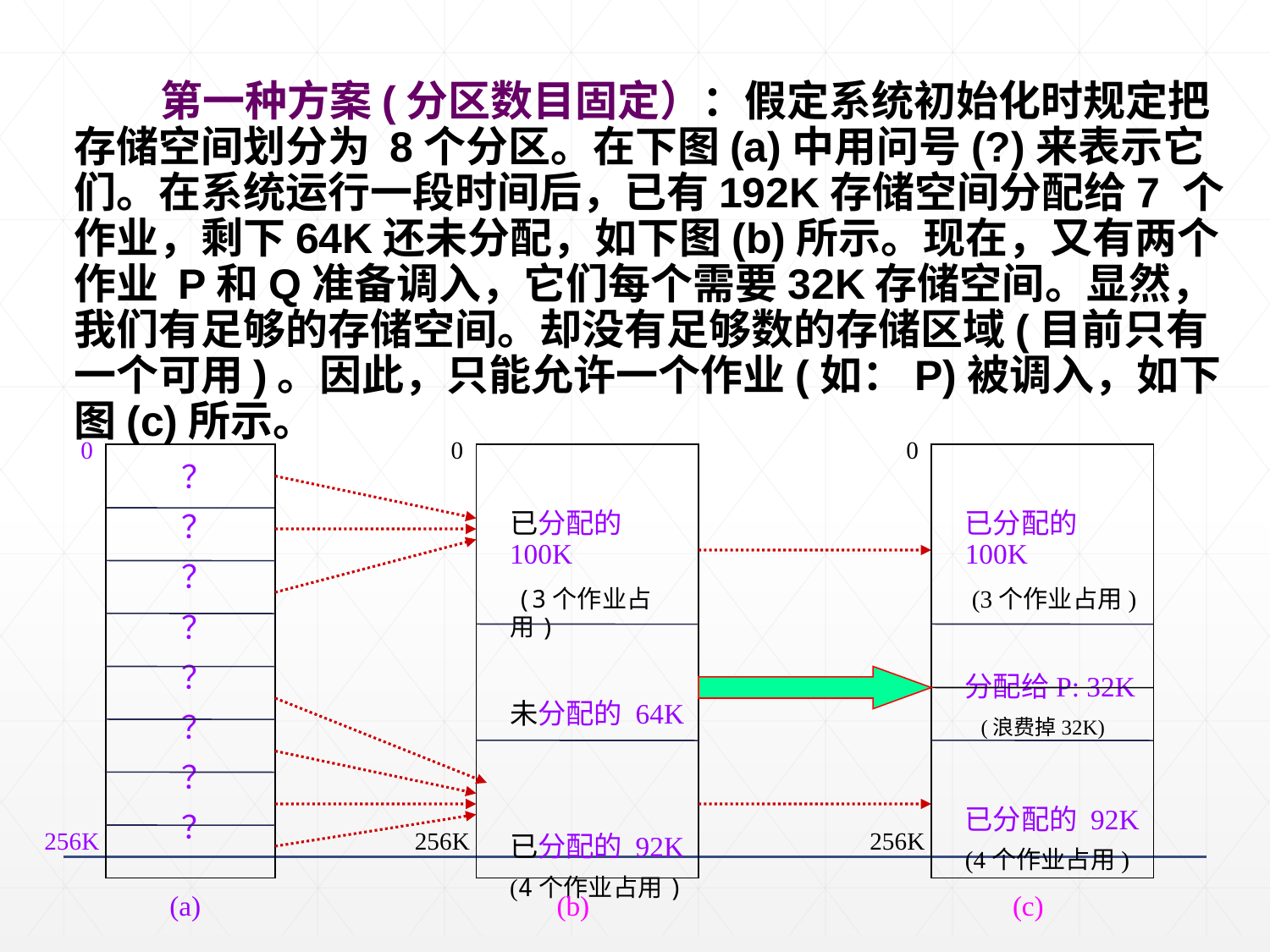

第一种方案(分区数目固定）：假定系统初始化时规定把存储空间划分为 8个分区。在下图(a)中用问号(?)来表示它们。在系统运行一段时间后，已有192K存储空间分配给7 个作业，剩下64K还未分配，如下图(b)所示。现在，又有两个作业 P和Q准备调入，它们每个需要32K存储空间。显然，我们有足够的存储空间。却没有足够数的存储区域(目前只有一个可用)。因此，只能允许一个作业(如：P)被调入，如下图(c)所示。
     0

256K

？
？
？
？
？
？
？
？

(a)
     0

256K

已分配的100K
 (3个作业占用)

未分配的 64K

已分配的 92K
(4个作业占用)

     (b)
     0

256K

已分配的100K
 (3个作业占用)

分配给P: 32K
   (浪费掉32K)

已分配的 92K
(4个作业占用)

     (c)